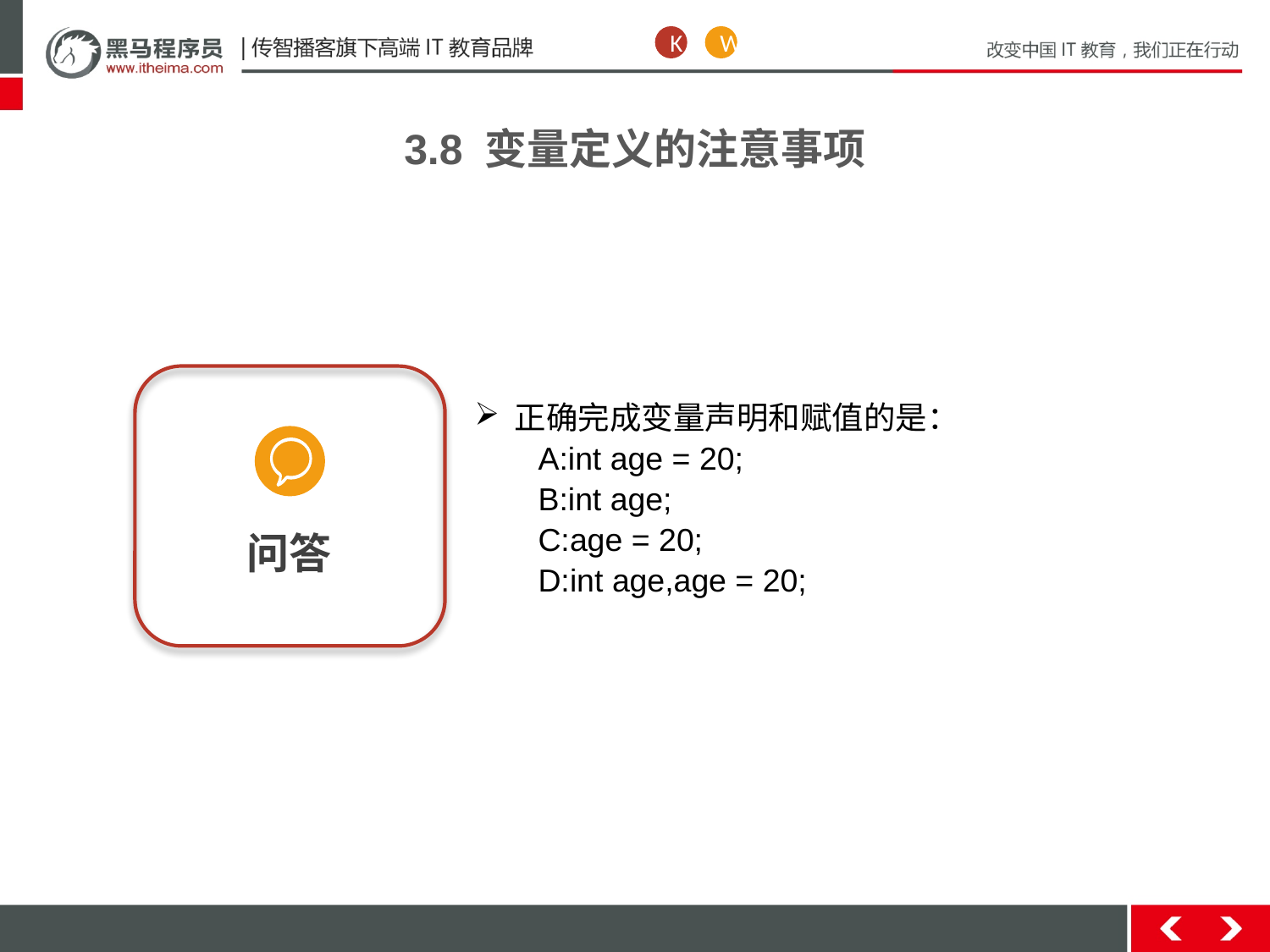

K
W
3.8 变量定义的注意事项

问答
正确完成变量声明和赋值的是：
A:int age = 20;
B:int age;
C:age = 20;
D:int age,age = 20;